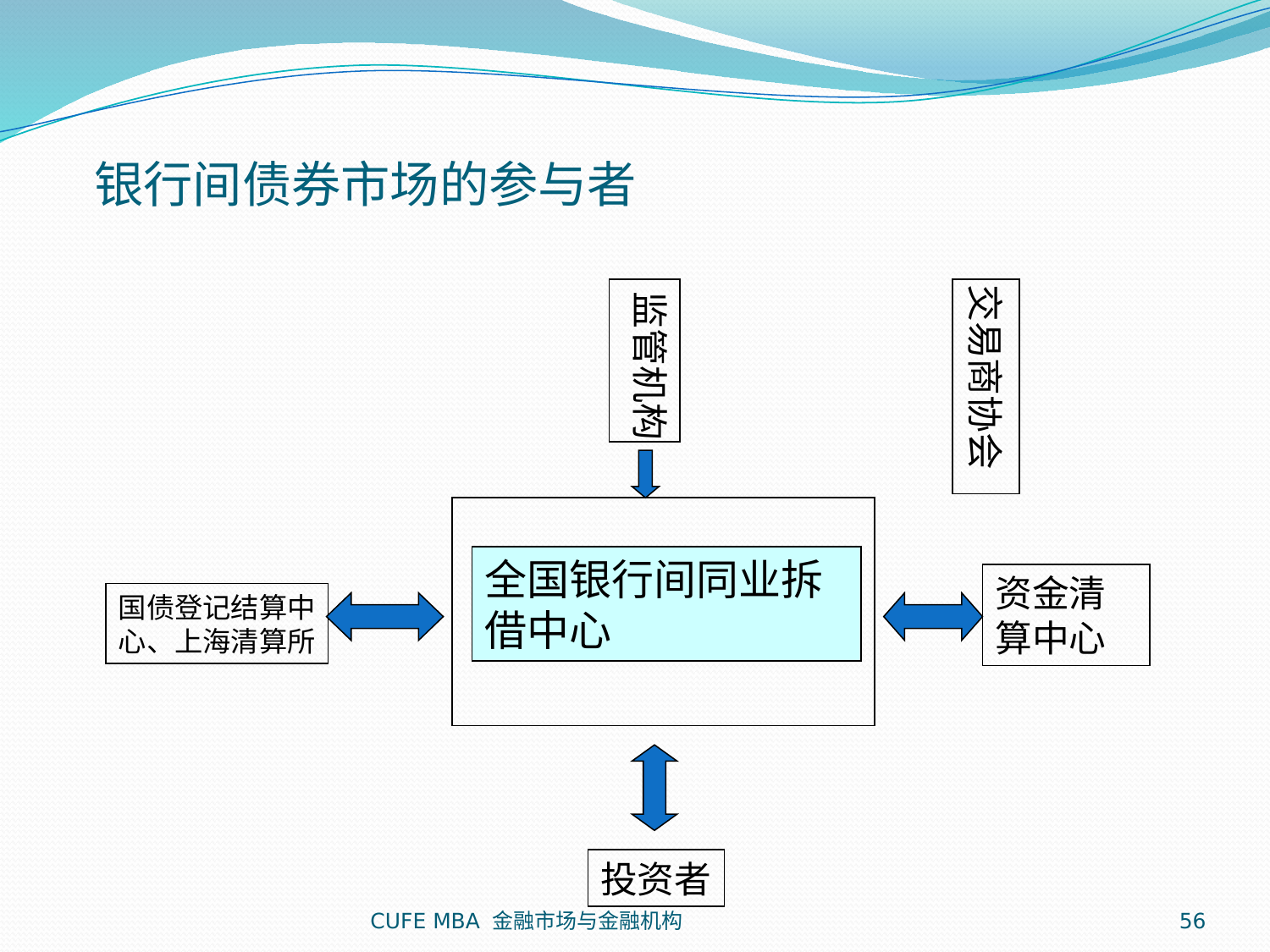

银行间债券市场的参与者
监管机构

全国银行间同业拆借中心
资金清算中心
国债登记结算中
心、上海清算所

投资者
交易商协会
CUFE MBA 金融市场与金融机构
56